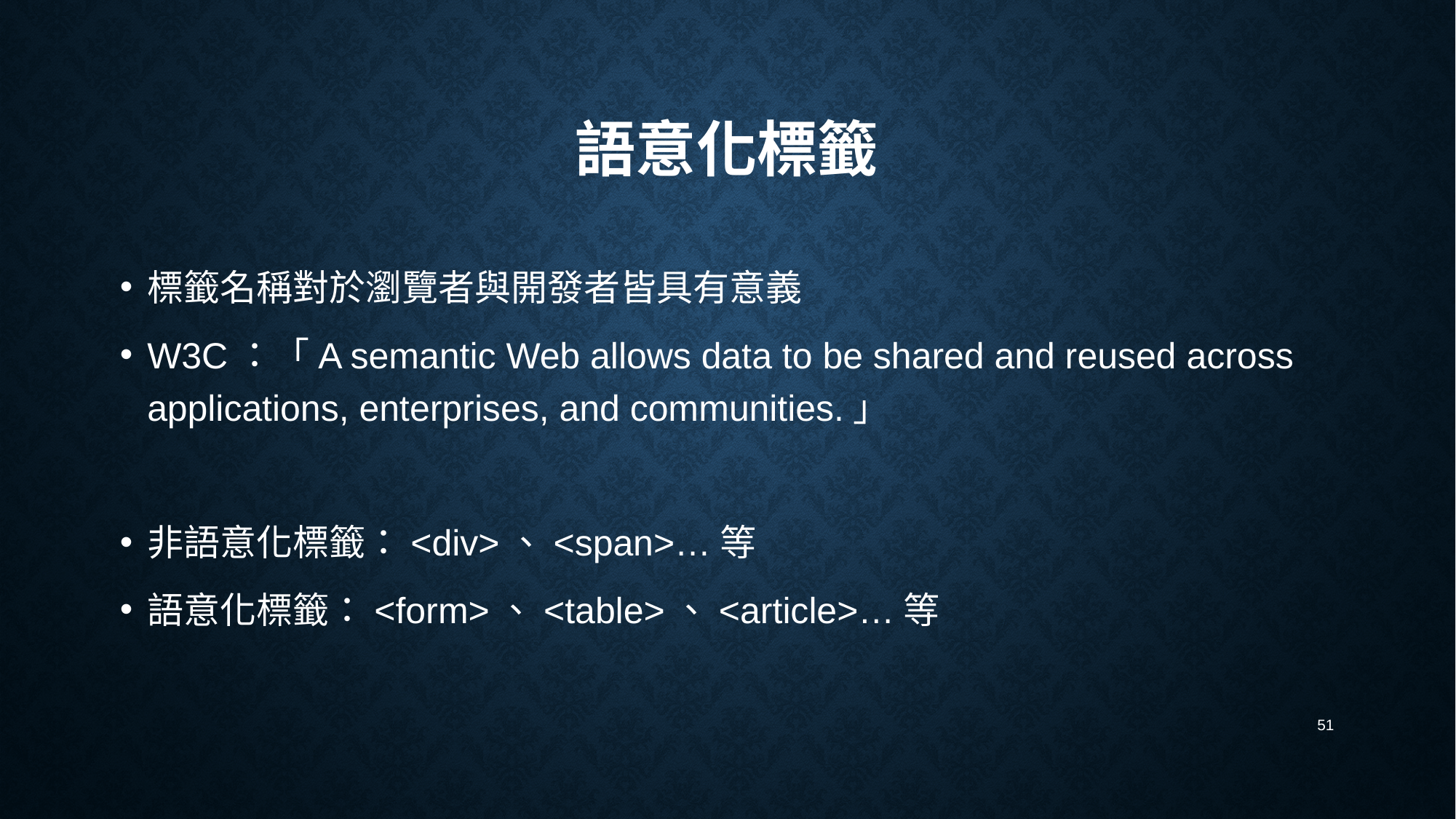

# 語意化標籤
標籤名稱對於瀏覽者與開發者皆具有意義
W3C：「A semantic Web allows data to be shared and reused across applications, enterprises, and communities.」

非語意化標籤：<div>、<span>…等
語意化標籤：<form>、<table>、<article>…等
51